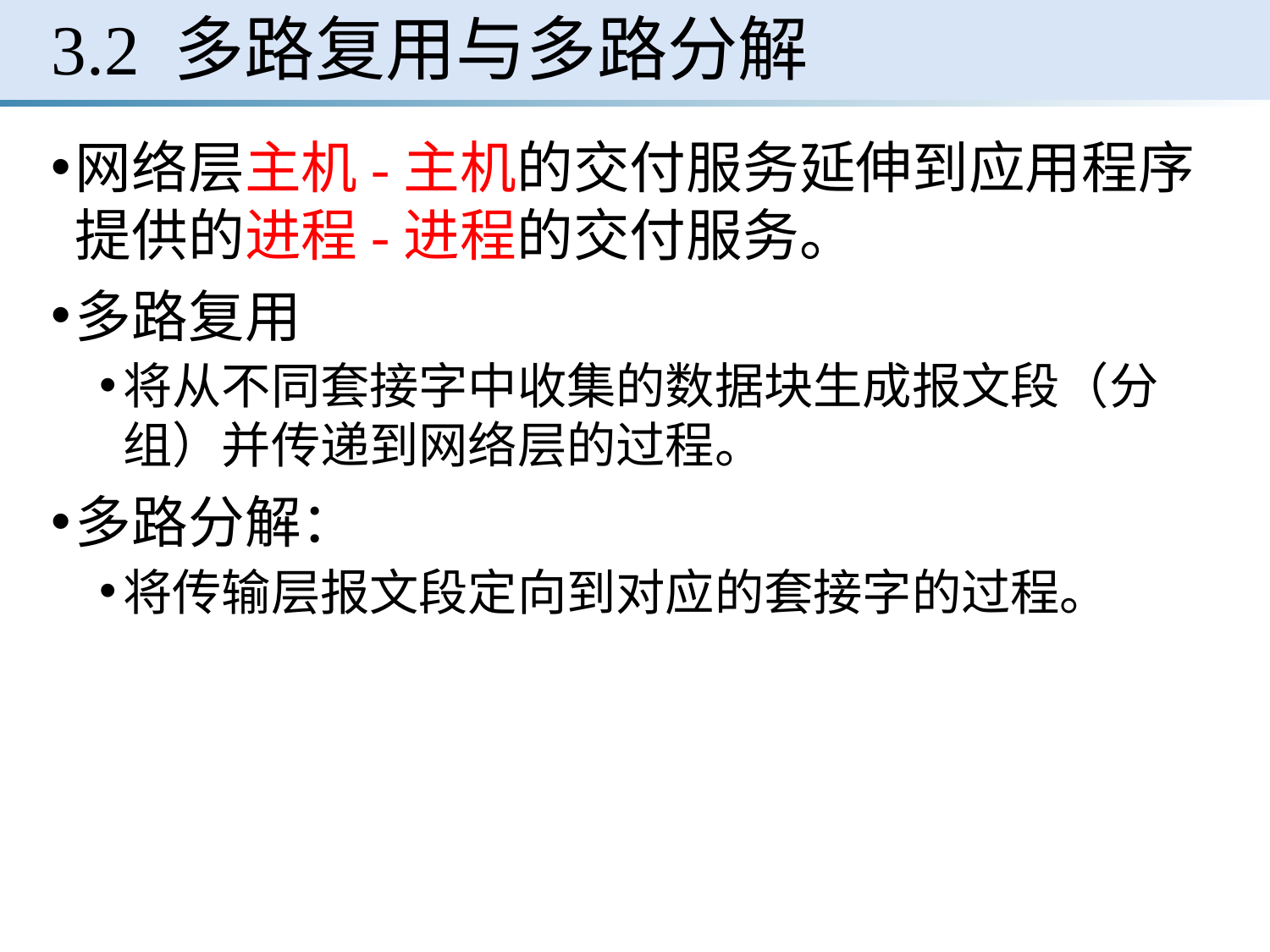

# 3.2 多路复用与多路分解
网络层主机-主机的交付服务延伸到应用程序提供的进程-进程的交付服务。
多路复用
将从不同套接字中收集的数据块生成报文段（分组）并传递到网络层的过程。
多路分解：
将传输层报文段定向到对应的套接字的过程。